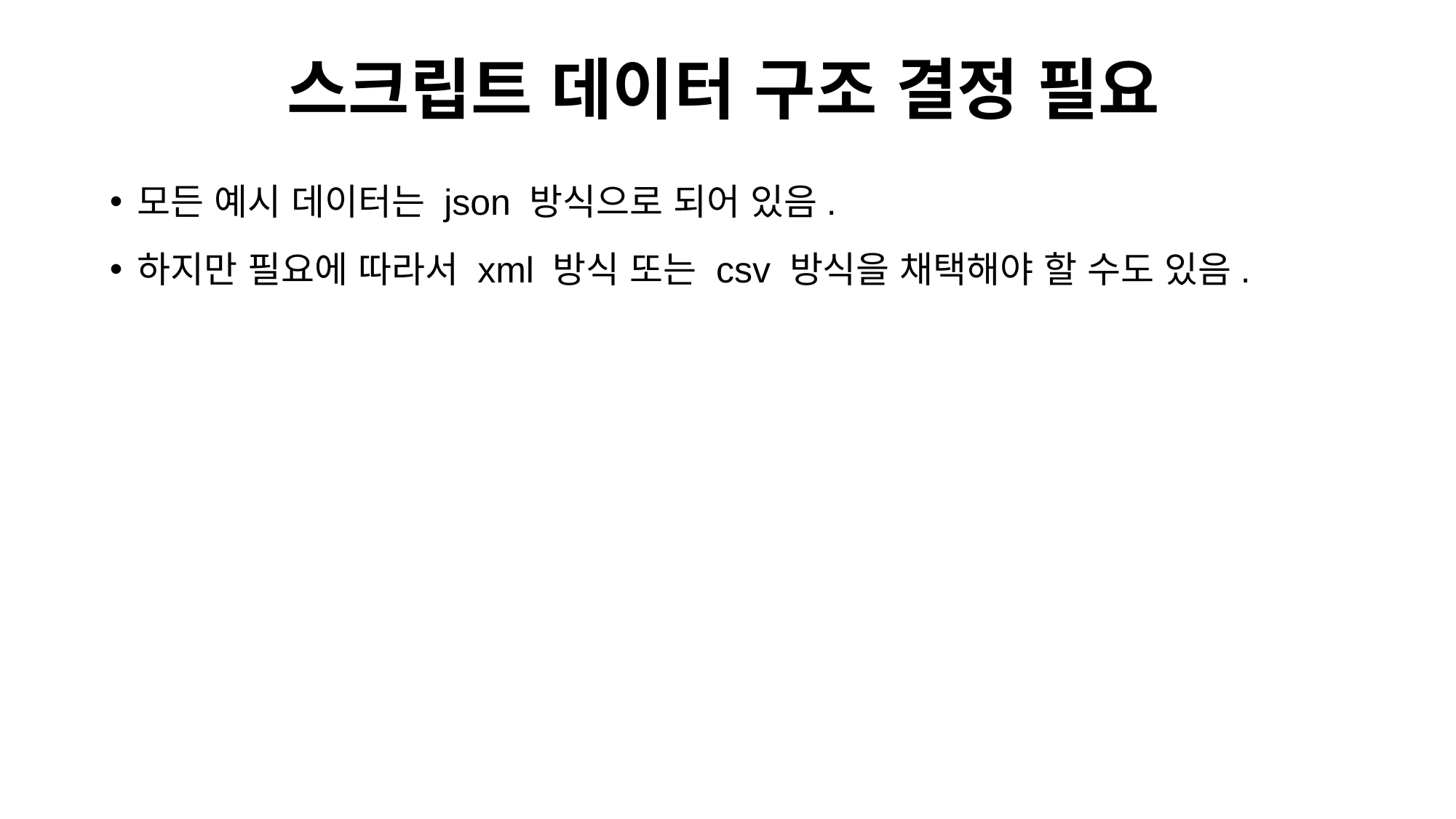

# 스크립트 데이터 구조 결정 필요
모든 예시 데이터는 json 방식으로 되어 있음.
하지만 필요에 따라서 xml 방식 또는 csv 방식을 채택해야 할 수도 있음.